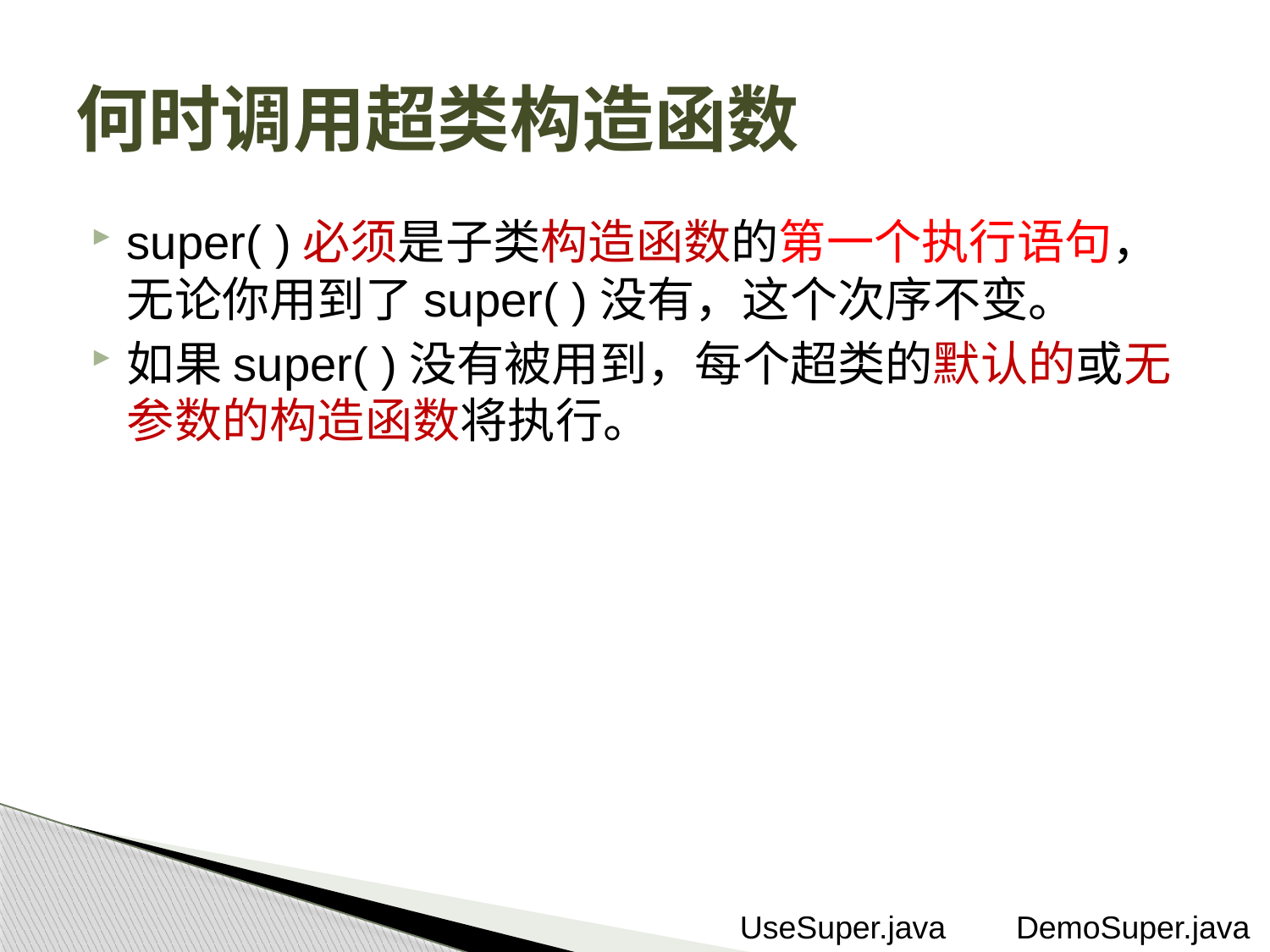

# 何时调用超类构造函数
super( )必须是子类构造函数的第一个执行语句，无论你用到了super( )没有，这个次序不变。
如果super( )没有被用到，每个超类的默认的或无参数的构造函数将执行。
UseSuper.java
DemoSuper.java